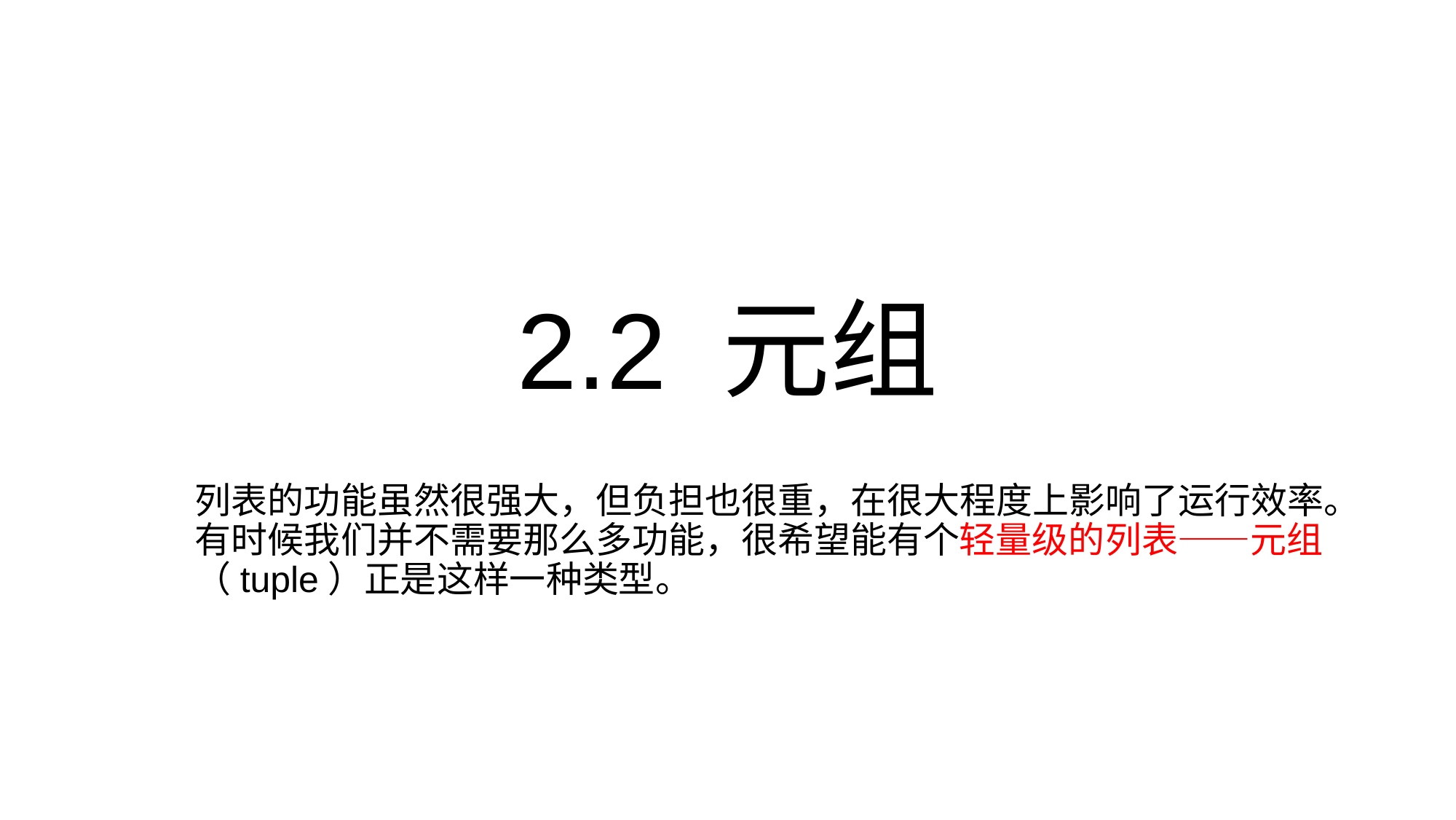

# 2.2 元组
列表的功能虽然很强大，但负担也很重，在很大程度上影响了运行效率。有时候我们并不需要那么多功能，很希望能有个轻量级的列表——元组（tuple）正是这样一种类型。